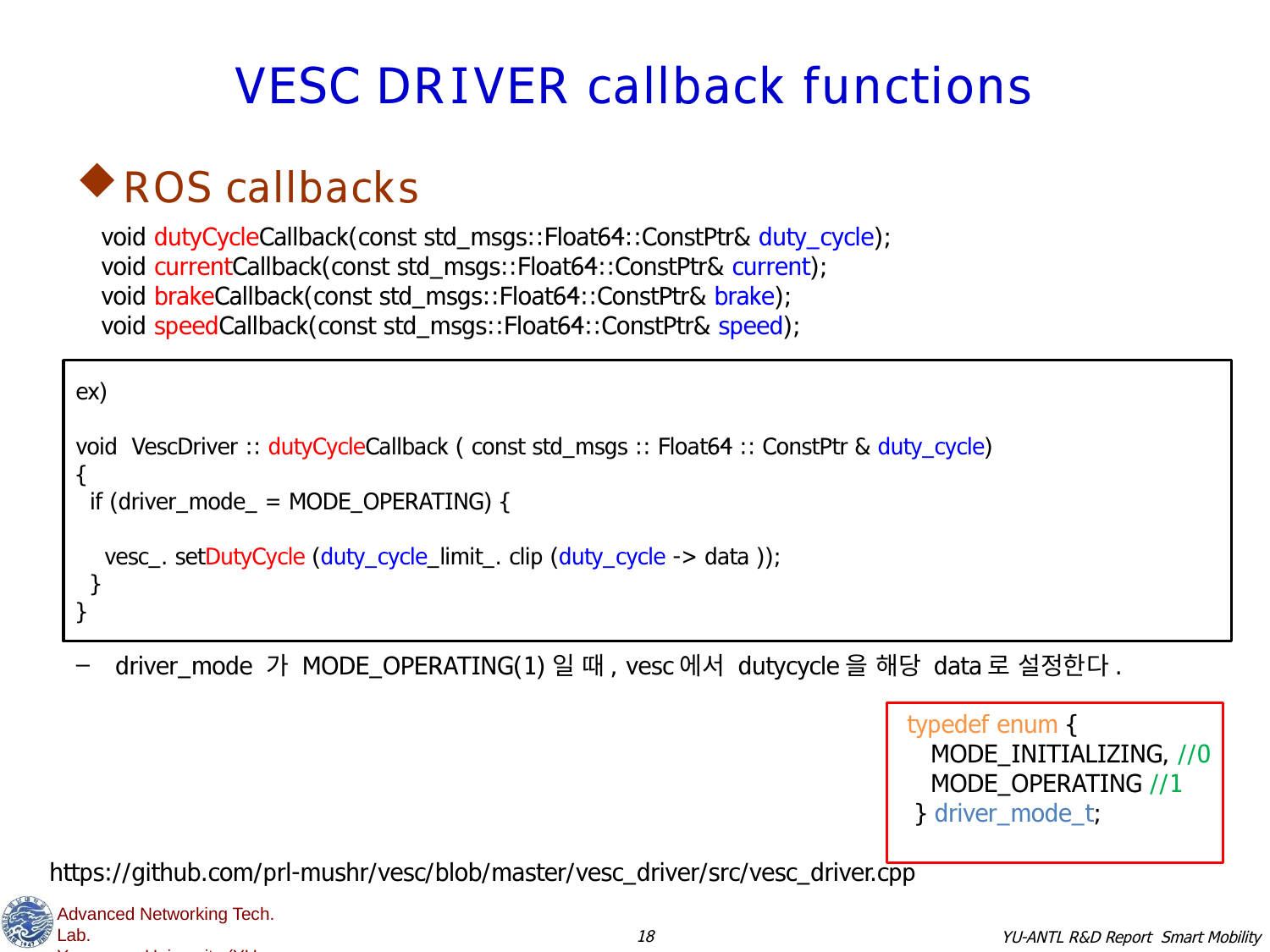

# VESC DRIVER callback functions
ROS callbacks
void dutyCycleCallback(const std_msgs::Float64::ConstPtr& duty_cycle);
void currentCallback(const std_msgs::Float64::ConstPtr& current);
void brakeCallback(const std_msgs::Float64::ConstPtr& brake);
void speedCallback(const std_msgs::Float64::ConstPtr& speed);

ex)

void  VescDriver :: dutyCycleCallback ( const std_msgs :: Float64 :: ConstPtr & duty_cycle)
{
  if (driver_mode_ = MODE_OPERATING) {

    vesc_. setDutyCycle (duty_cycle_limit_. clip (duty_cycle -> data ));
  }
}

driver_mode 가 MODE_OPERATING(1)일 때, vesc에서 dutycycle을 해당 data로 설정한다.
 typedef enum {
    MODE_INITIALIZING, //0
    MODE_OPERATING //1
  } driver_mode_t;
https://github.com/prl-mushr/vesc/blob/master/vesc_driver/src/vesc_driver.cpp